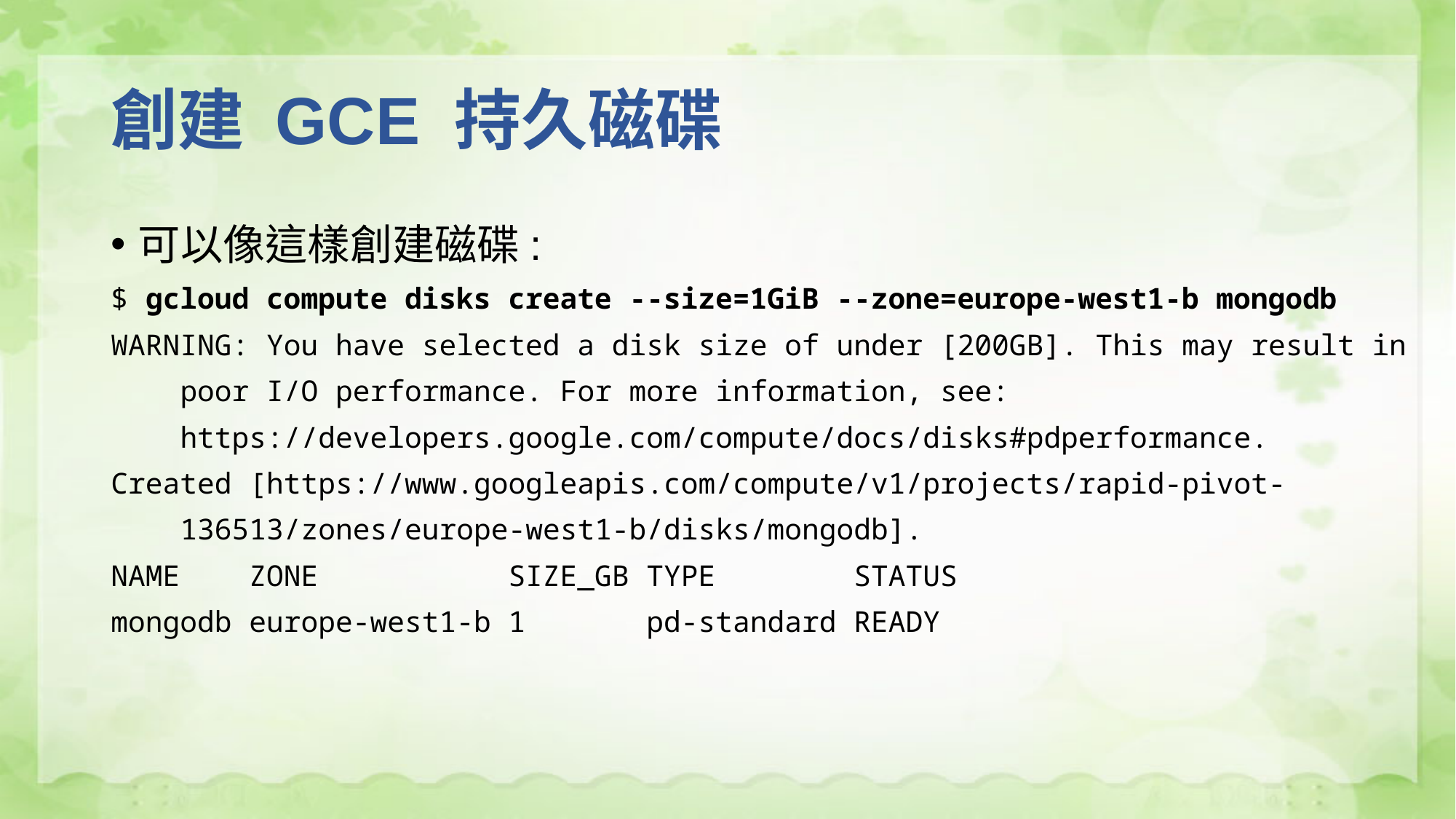

# 創建 GCE 持久磁碟
可以像這樣創建磁碟:
$ gcloud compute disks create --size=1GiB --zone=europe-west1-b mongodb
WARNING: You have selected a disk size of under [200GB]. This may result in
    poor I/O performance. For more information, see:
    https://developers.google.com/compute/docs/disks#pdperformance.
Created [https://www.googleapis.com/compute/v1/projects/rapid-pivot-
    136513/zones/europe-west1-b/disks/mongodb].
NAME    ZONE           SIZE_GB TYPE        STATUS
mongodb europe-west1-b 1       pd-standard READY